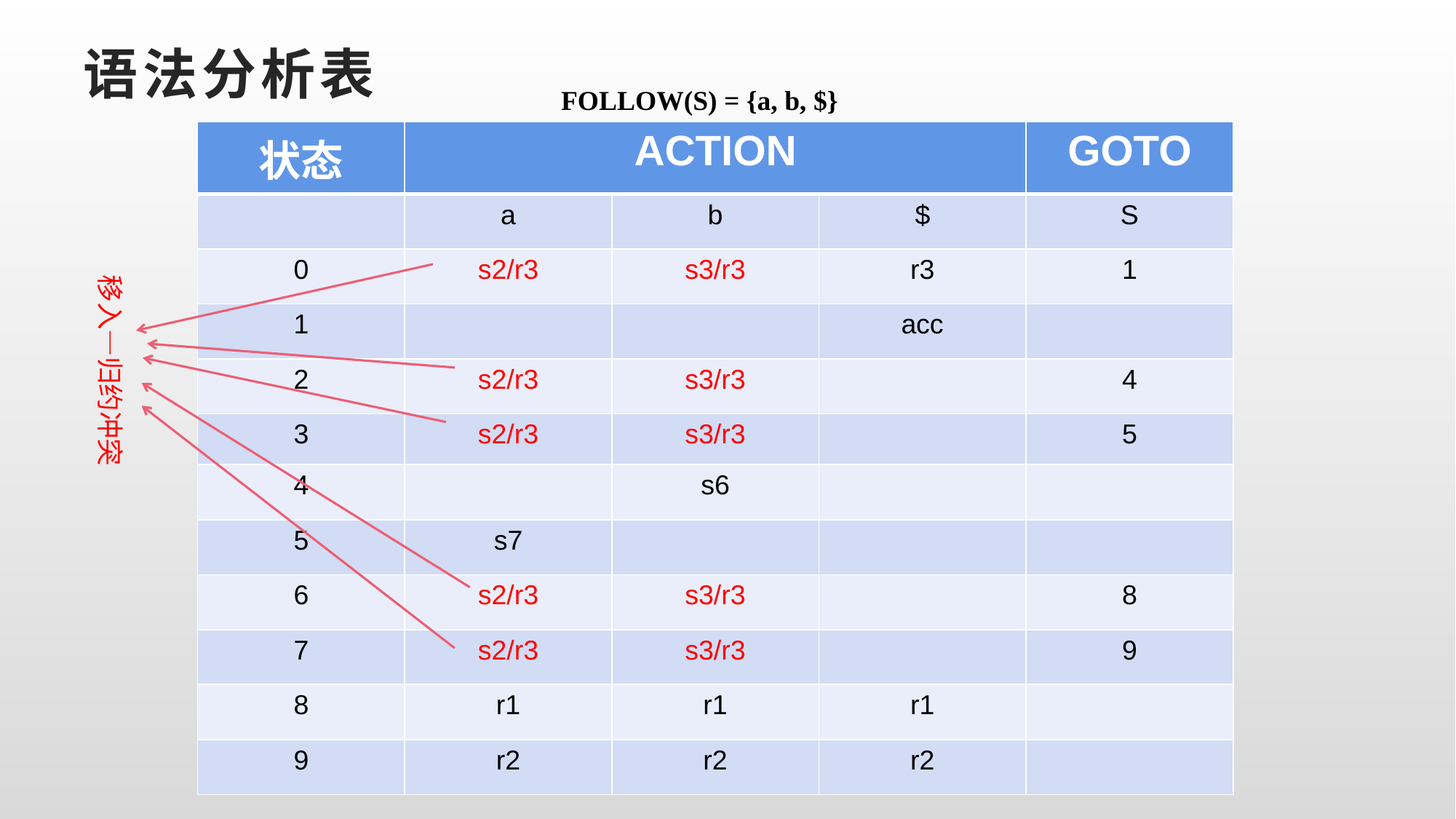

# 语法分析表
FOLLOW(S) = {a, b, $}
| 状态 | ACTION |  |  | GOTO |
| --- | --- | --- | --- | --- |
|  | a | b | $ | S |
| 0 | s2/r3 | s3/r3 | r3 | 1 |
| 1 |  |  | acc |  |
| 2 | s2/r3 | s3/r3 |  | 4 |
| 3 | s2/r3 | s3/r3 |  | 5 |
| 4 |  | s6 |  |  |
| 5 | s7 |  |  |  |
| 6 | s2/r3 | s3/r3 |  | 8 |
| 7 | s2/r3 | s3/r3 |  | 9 |
| 8 | r1 | r1 | r1 |  |
| 9 | r2 | r2 | r2 |  |
移入—归约冲突